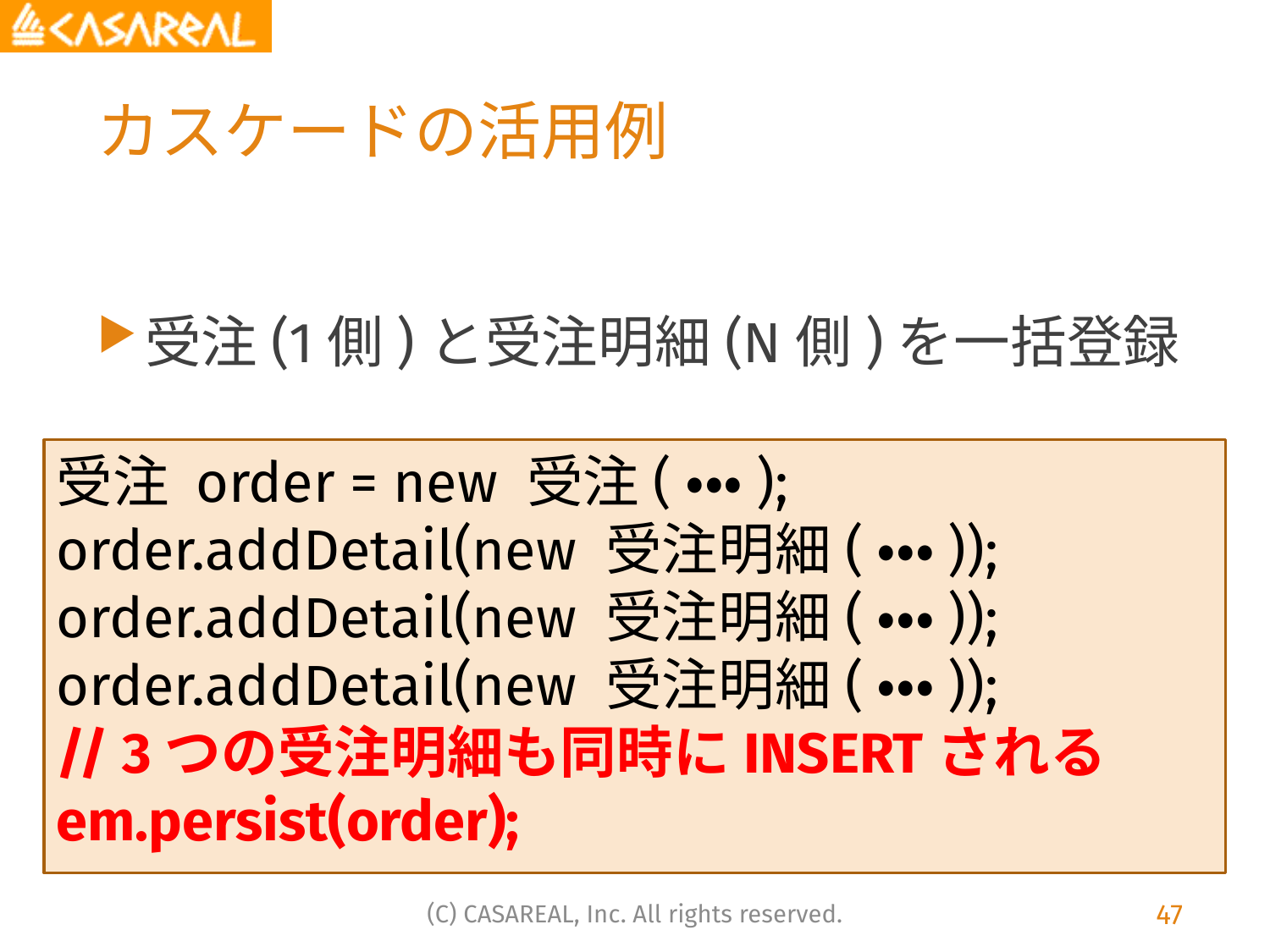

# カスケードの活用例
受注(1側)と受注明細(N側)を一括登録
受注 order = new 受注(・・・);
order.addDetail(new 受注明細(・・・));
order.addDetail(new 受注明細(・・・));
order.addDetail(new 受注明細(・・・));
// 3つの受注明細も同時にINSERTされる
em.persist(order);
(C) CASAREAL, Inc. All rights reserved.
47